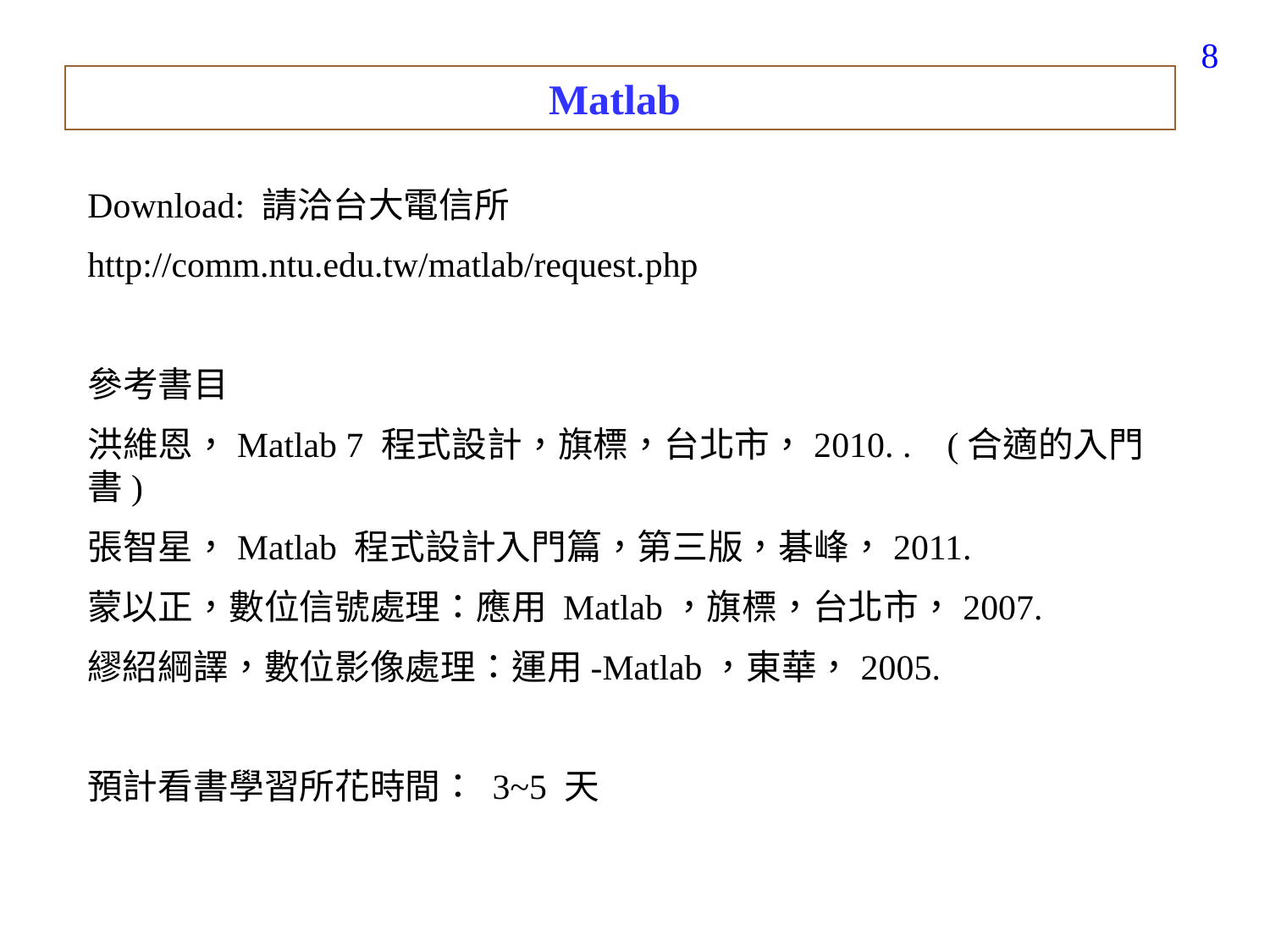

8
Matlab
Download: 請洽台大電信所
http://comm.ntu.edu.tw/matlab/request.php

參考書目
洪維恩，Matlab 7 程式設計，旗標，台北市，2010. .    (合適的入門書)
張智星，Matlab 程式設計入門篇，第三版，碁峰，2011.
蒙以正，數位信號處理：應用 Matlab，旗標，台北市，2007.
繆紹綱譯，數位影像處理：運用-Matlab，東華，2005.

預計看書學習所花時間： 3~5 天